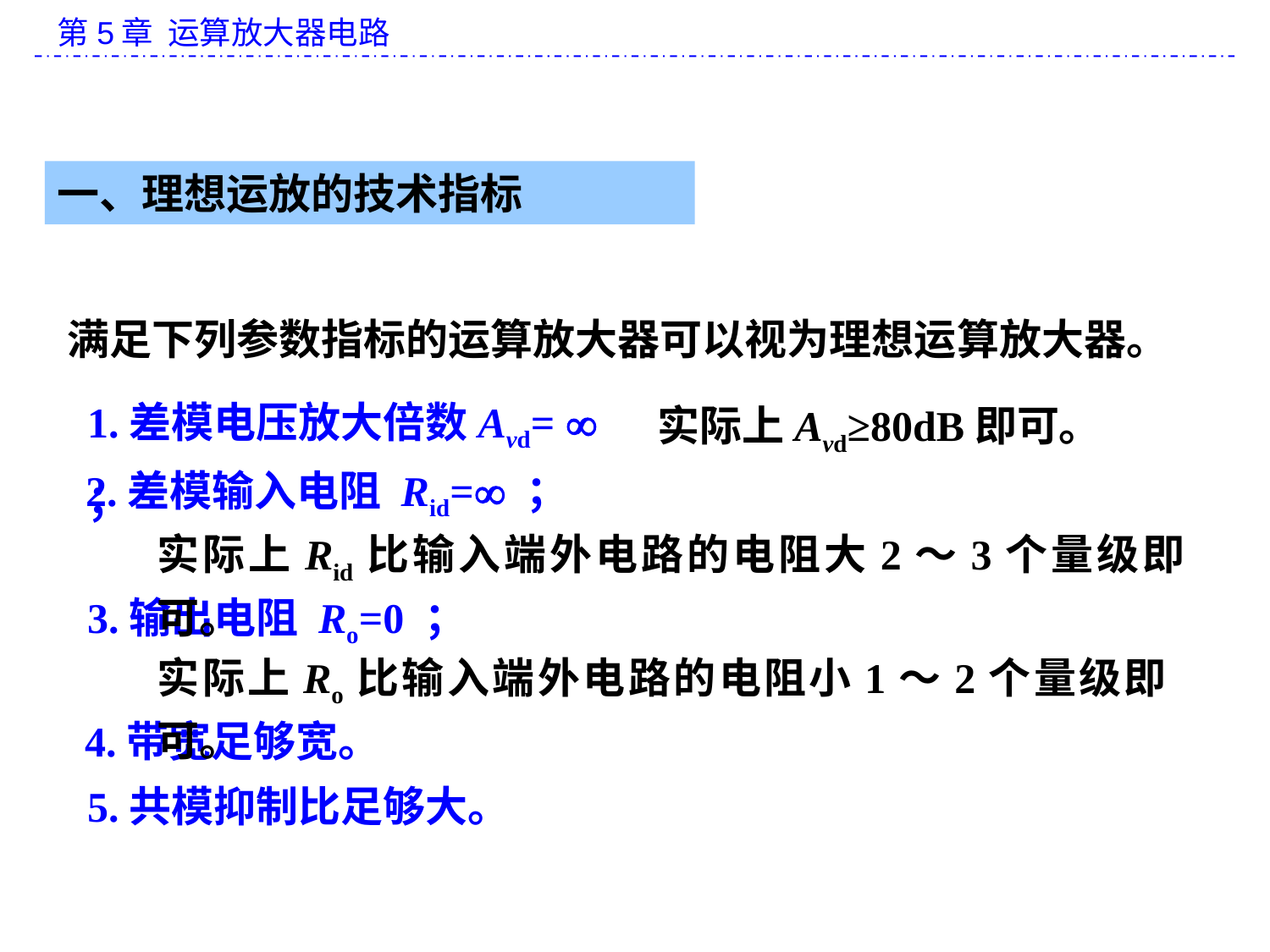

一、理想运放的技术指标
满足下列参数指标的运算放大器可以视为理想运算放大器。
1.差模电压放大倍数Avd= ∞ ；
实际上Avd≥80dB即可。
 2.差模输入电阻 Rid=∞ ；
实际上Rid比输入端外电路的电阻大2～3个量级即可。
3.输出电阻 Ro=0 ；
实际上Ro比输入端外电路的电阻小1～2个量级即可。
4.带宽足够宽。
5.共模抑制比足够大。